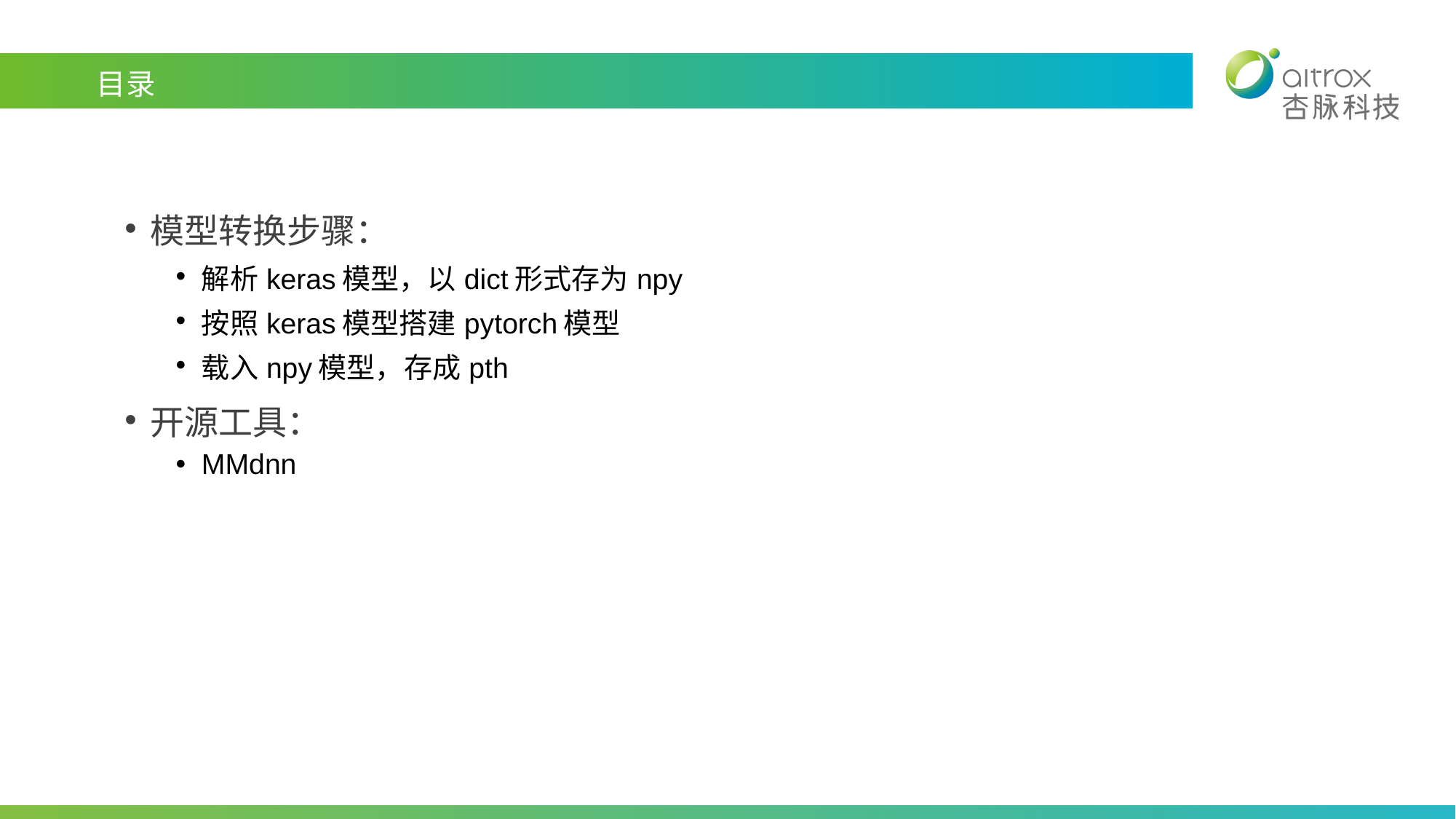

目录
模型转换步骤：
解析keras模型，以dict形式存为npy
按照keras模型搭建pytorch模型
载入npy模型，存成pth
开源工具：
MMdnn